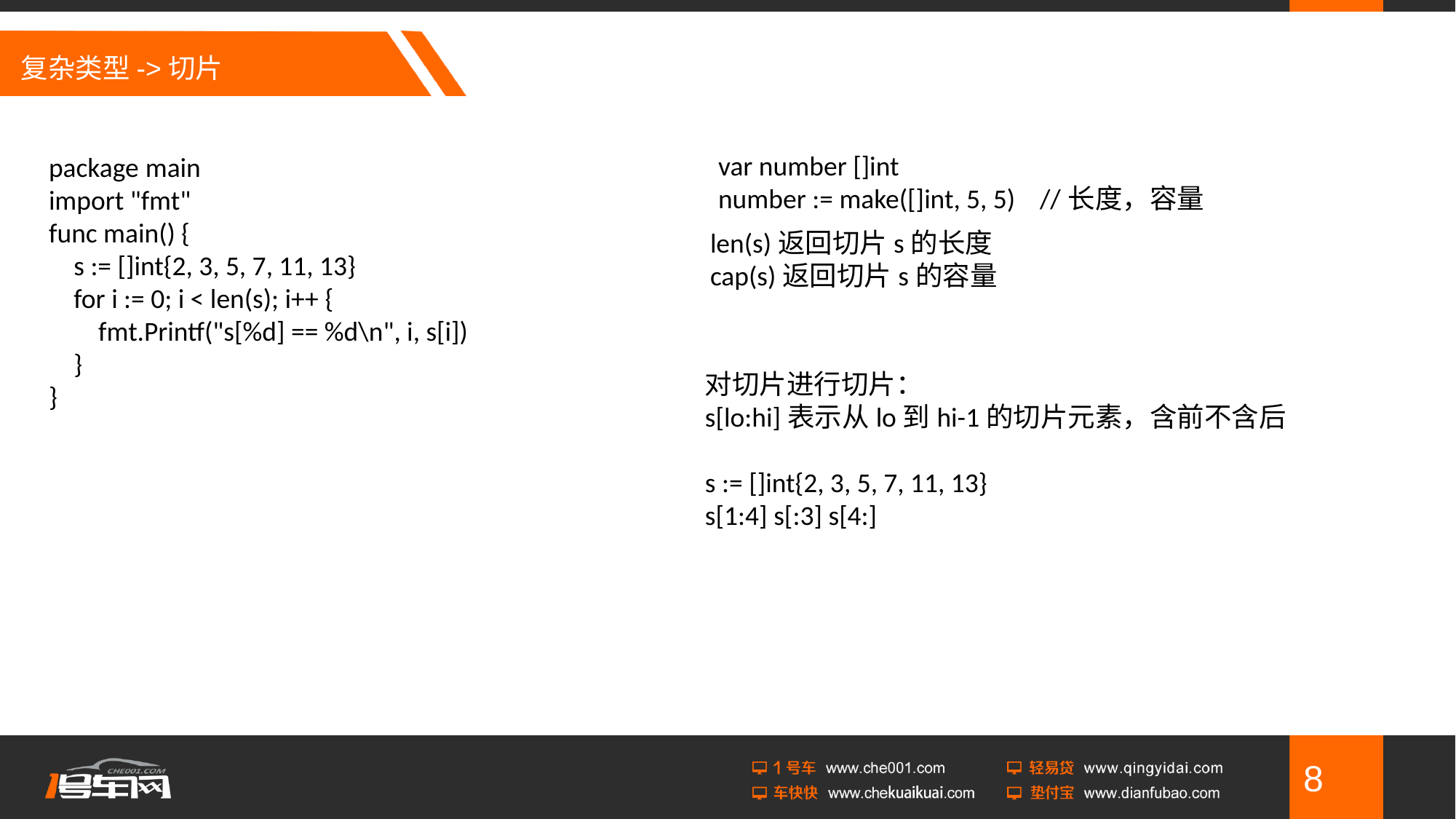

# 复杂类型->切片
var number []int
number := make([]int, 5, 5)    //长度，容量
package main
import "fmt"
func main() {
    s := []int{2, 3, 5, 7, 11, 13}
    for i := 0; i < len(s); i++ {
        fmt.Printf("s[%d] == %d\n", i, s[i])
    }
}
len(s)返回切片s的长度
cap(s)返回切片s的容量

对切片进行切片：
s[lo:hi]表示从lo到hi-1的切片元素，含前不含后

s := []int{2, 3, 5, 7, 11, 13}
s[1:4] s[:3] s[4:]
8